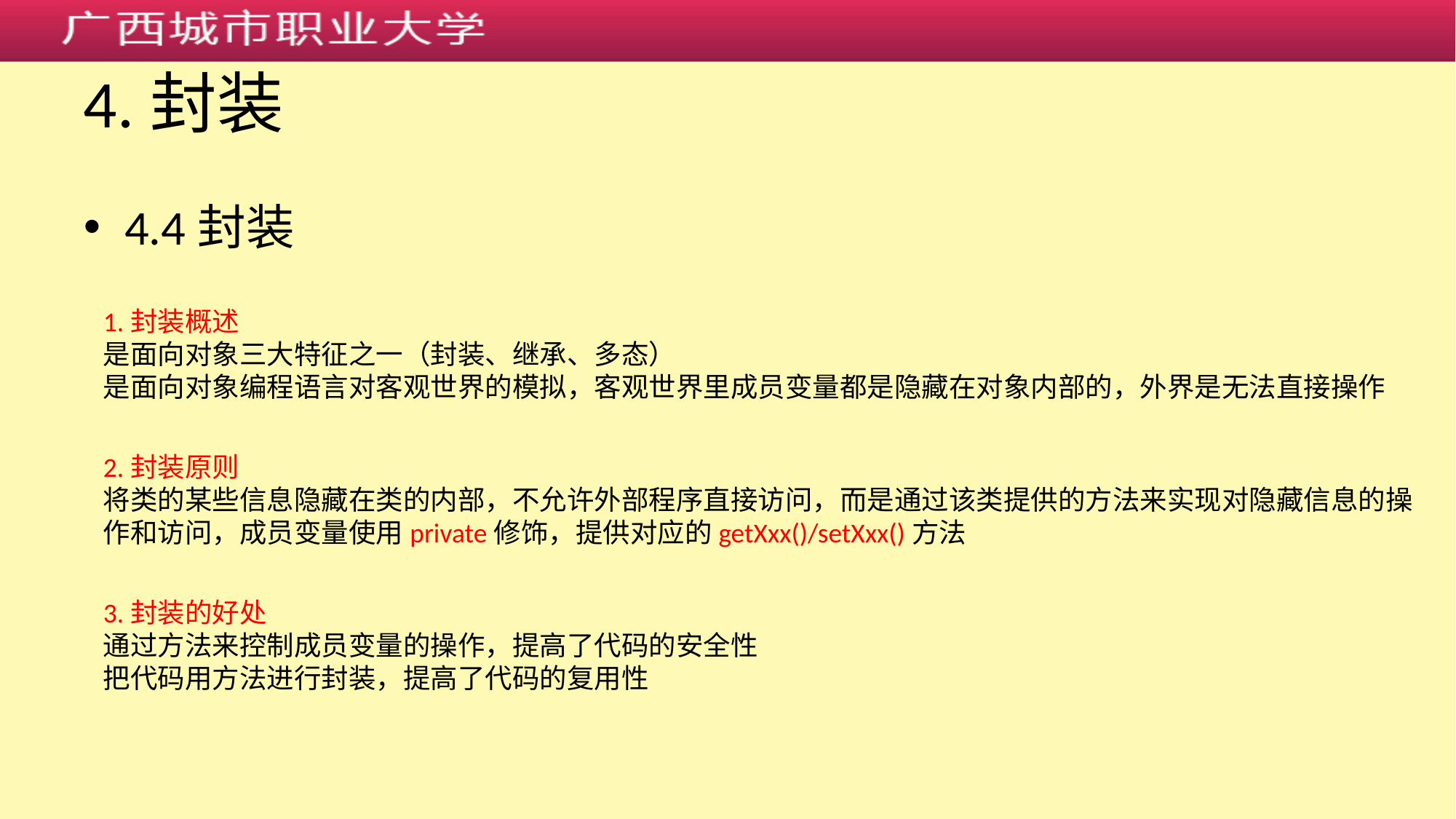

# 4.封装
4.4封装
1.封装概述
是面向对象三大特征之一（封装、继承、多态）
是面向对象编程语言对客观世界的模拟，客观世界里成员变量都是隐藏在对象内部的，外界是无法直接操作
2.封装原则
将类的某些信息隐藏在类的内部，不允许外部程序直接访问，而是通过该类提供的方法来实现对隐藏信息的操作和访问，成员变量使用private修饰，提供对应的getXxx()/setXxx()方法
3.封装的好处
通过方法来控制成员变量的操作，提高了代码的安全性
把代码用方法进行封装，提高了代码的复用性